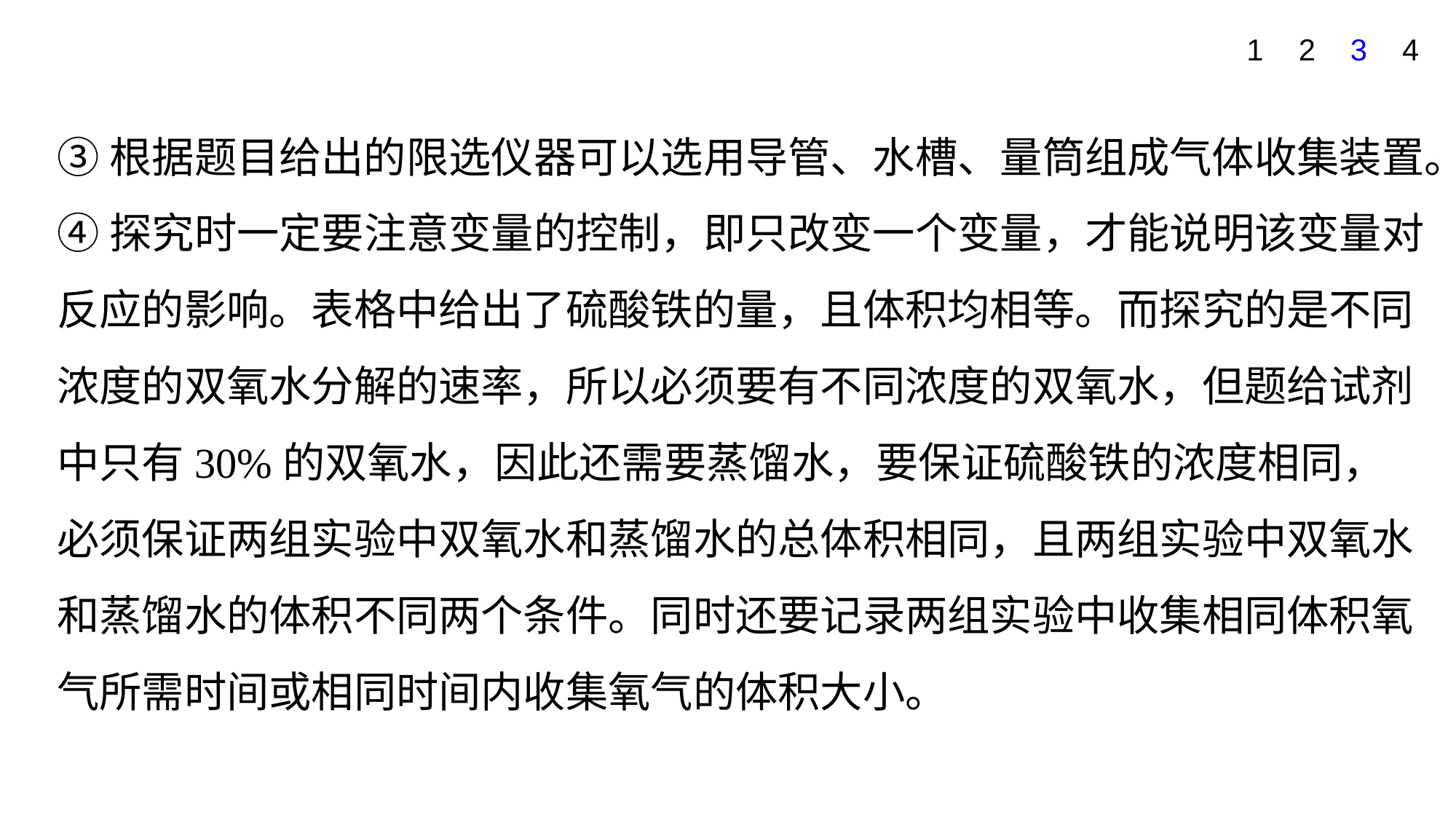

1
2
3
4
③根据题目给出的限选仪器可以选用导管、水槽、量筒组成气体收集装置。
④探究时一定要注意变量的控制，即只改变一个变量，才能说明该变量对反应的影响。表格中给出了硫酸铁的量，且体积均相等。而探究的是不同浓度的双氧水分解的速率，所以必须要有不同浓度的双氧水，但题给试剂中只有30%的双氧水，因此还需要蒸馏水，要保证硫酸铁的浓度相同，必须保证两组实验中双氧水和蒸馏水的总体积相同，且两组实验中双氧水和蒸馏水的体积不同两个条件。同时还要记录两组实验中收集相同体积氧气所需时间或相同时间内收集氧气的体积大小。